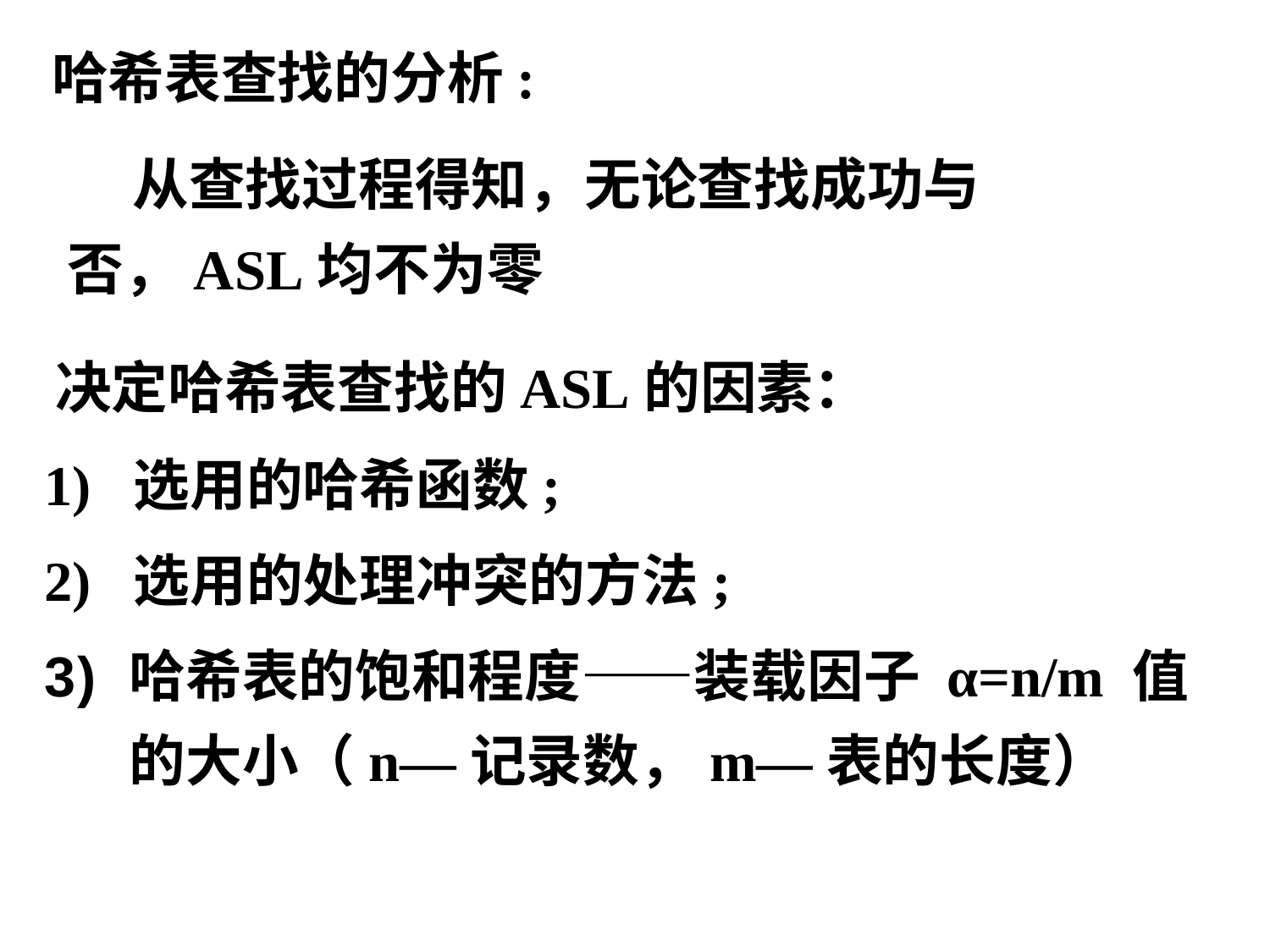

哈希表查找的分析:
    从查找过程得知，无论查找成功与否，ASL均不为零
决定哈希表查找的ASL的因素：
1)  选用的哈希函数;
2)  选用的处理冲突的方法;
哈希表的饱和程度——装载因子 α=n/m 值的大小（n—记录数，m—表的长度）